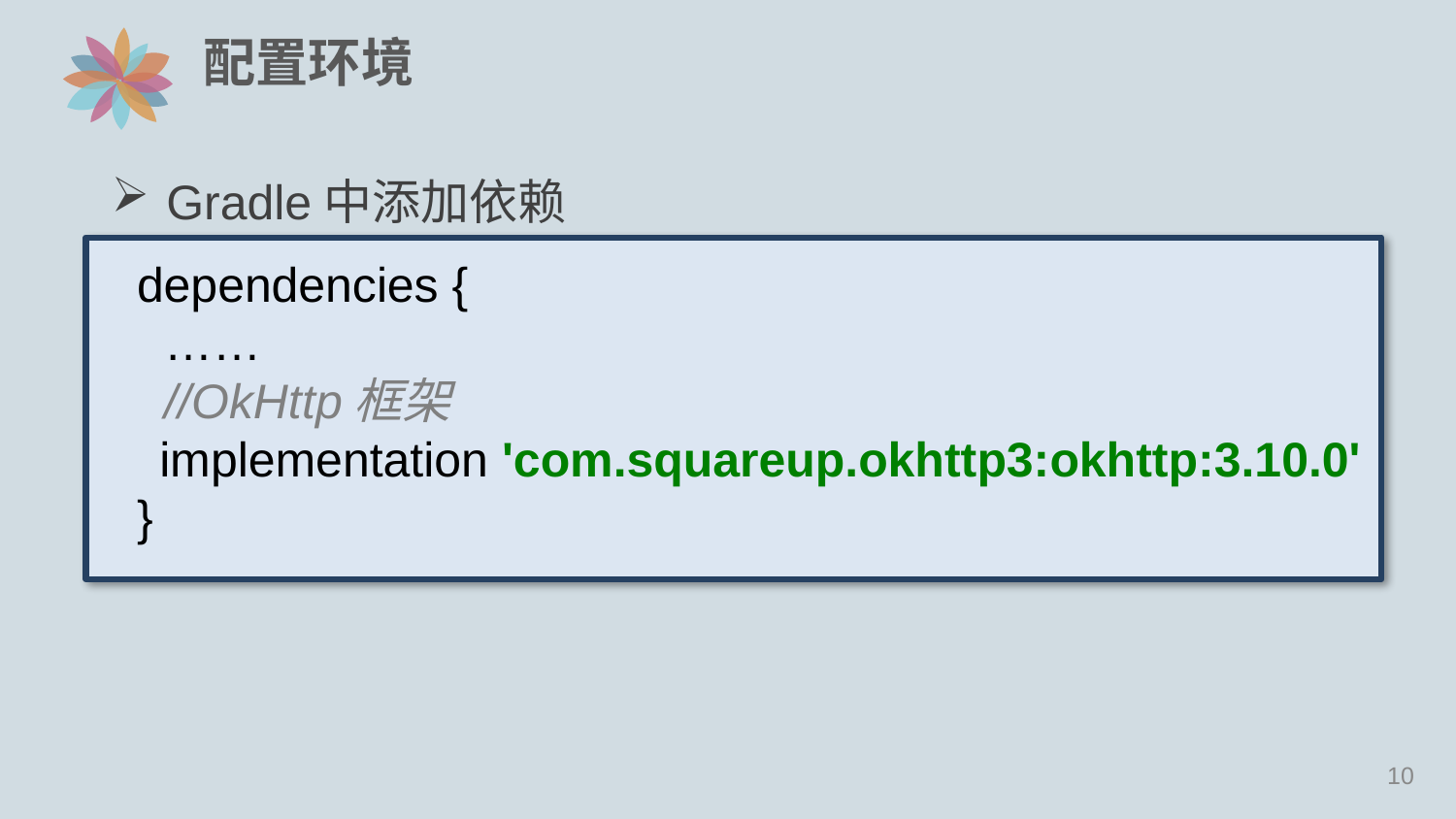

# 配置环境

Gradle中添加依赖

dependencies {
  ……
  //OkHttp框架
 implementation 'com.squareup.okhttp3:okhttp:3.10.0'
}
10